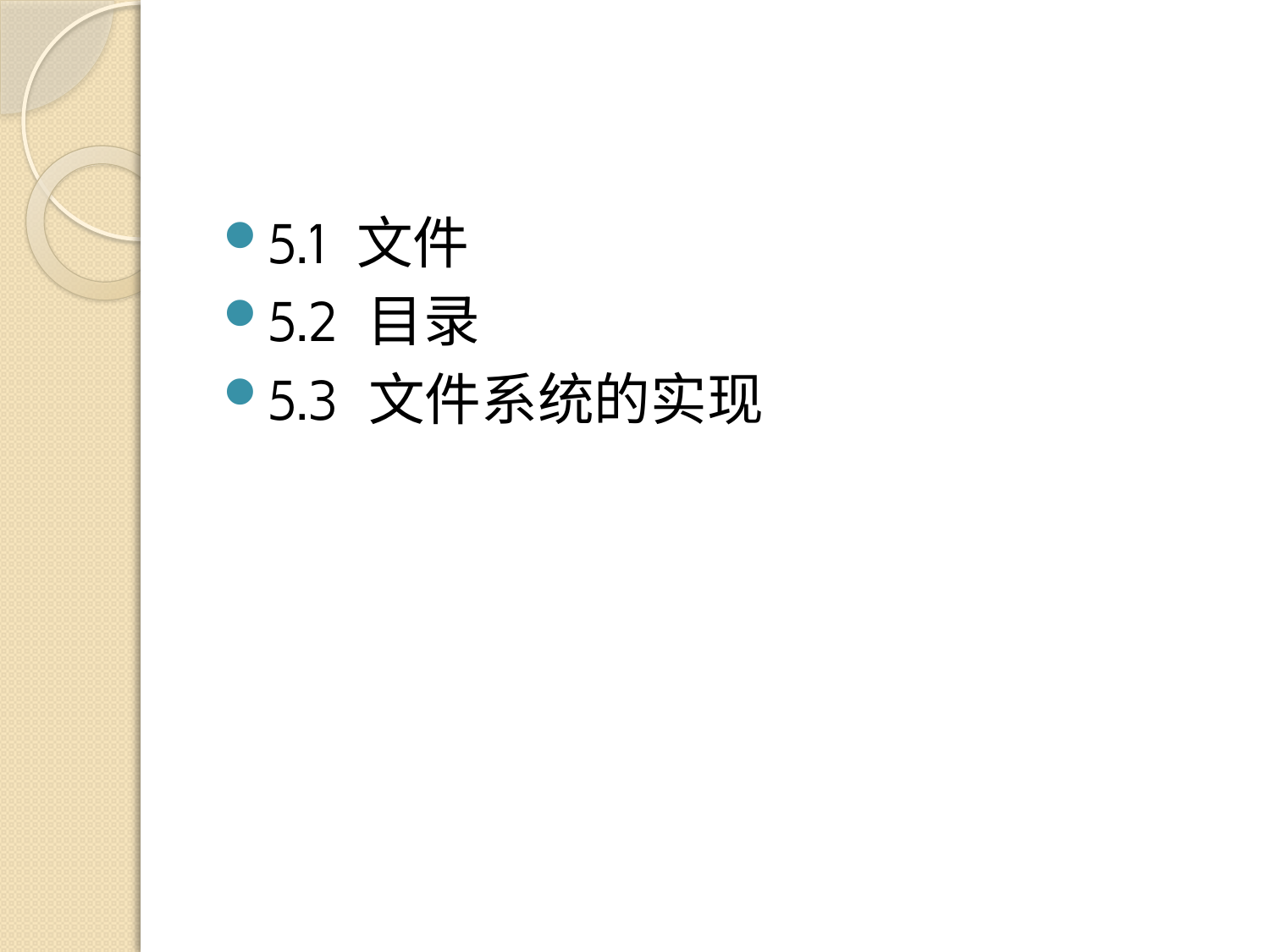

#
5.1 文件
5.2 目录
5.3 文件系统的实现